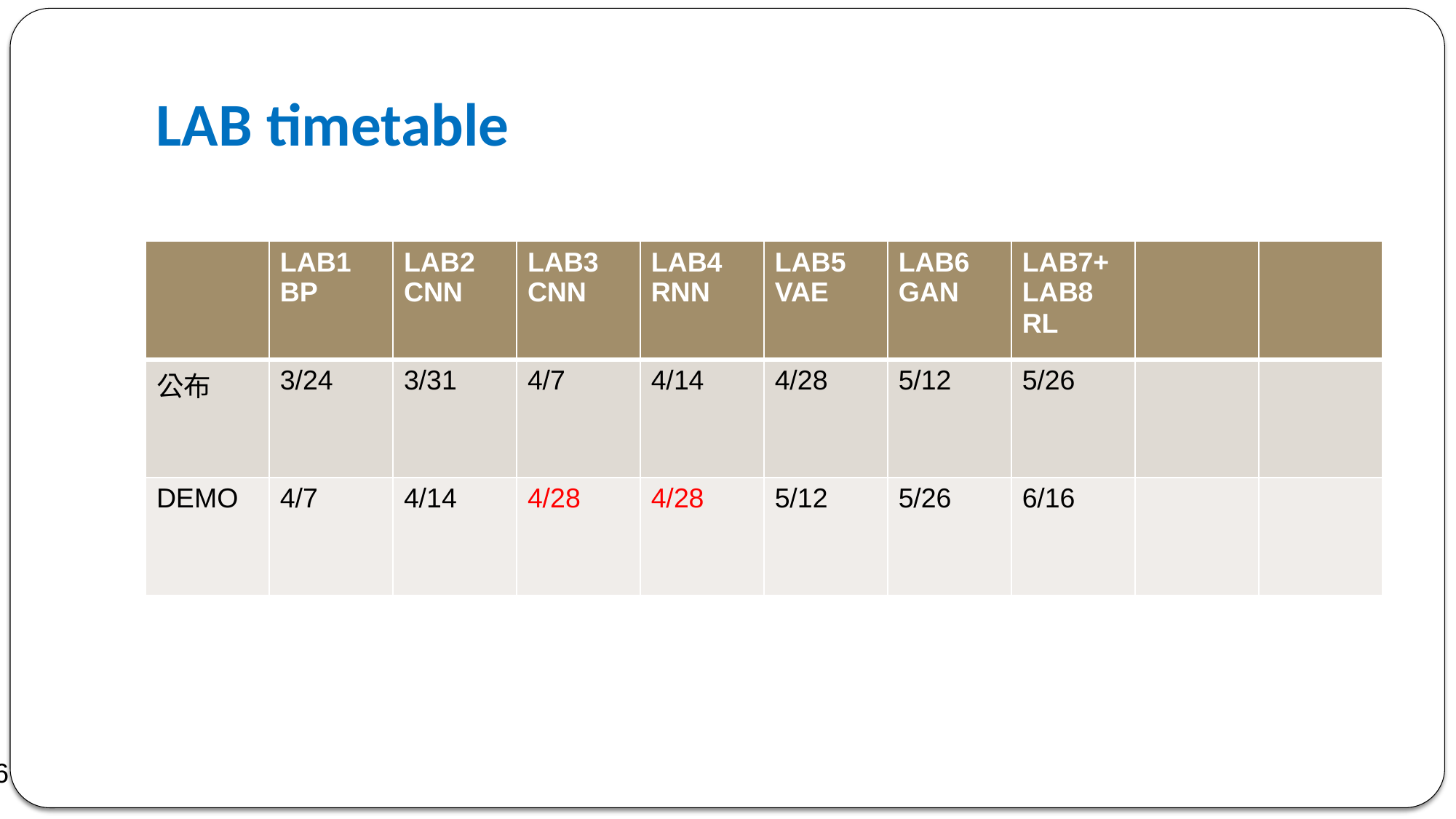

# LAB timetable
|  | LAB1 BP | LAB2 CNN | LAB3 CNN | LAB4 RNN | LAB5 VAE | LAB6 GAN | LAB7+LAB8 RL |  |  |
| --- | --- | --- | --- | --- | --- | --- | --- | --- | --- |
| 公布 | 3/24 | 3/31 | 4/7 | 4/14 | 4/28 | 5/12 | 5/26 |  |  |
| DEMO | 4/7 | 4/14 | 4/28 | 4/28 | 5/12 | 5/26 | 6/16 |  |  |